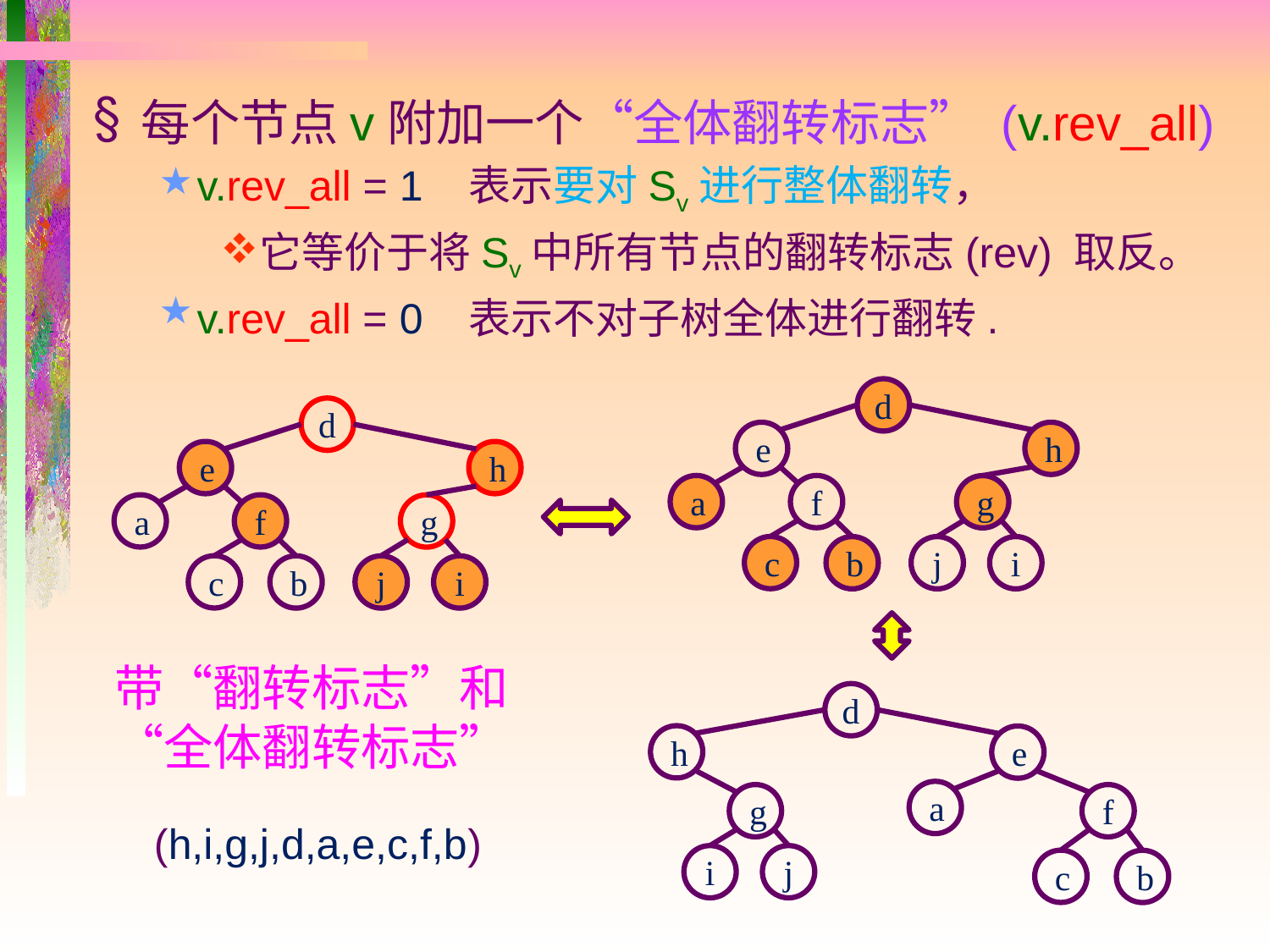

每个节点v附加一个“全体翻转标志” (v.rev_all)
v.rev_all = 1   表示要对Sv进行整体翻转，
它等价于将Sv中所有节点的翻转标志(rev) 取反。
v.rev_all = 0   表示不对子树全体进行翻转.

d
e
h
a
f
g
c
b
j
i
d
e
h
a
f
g
c
b
j
i

# 带“翻转标志”和“全体翻转标志”
d
h
e
a
f
g
i
j
c
b
  (h,i,g,j,d,a,e,c,f,b)